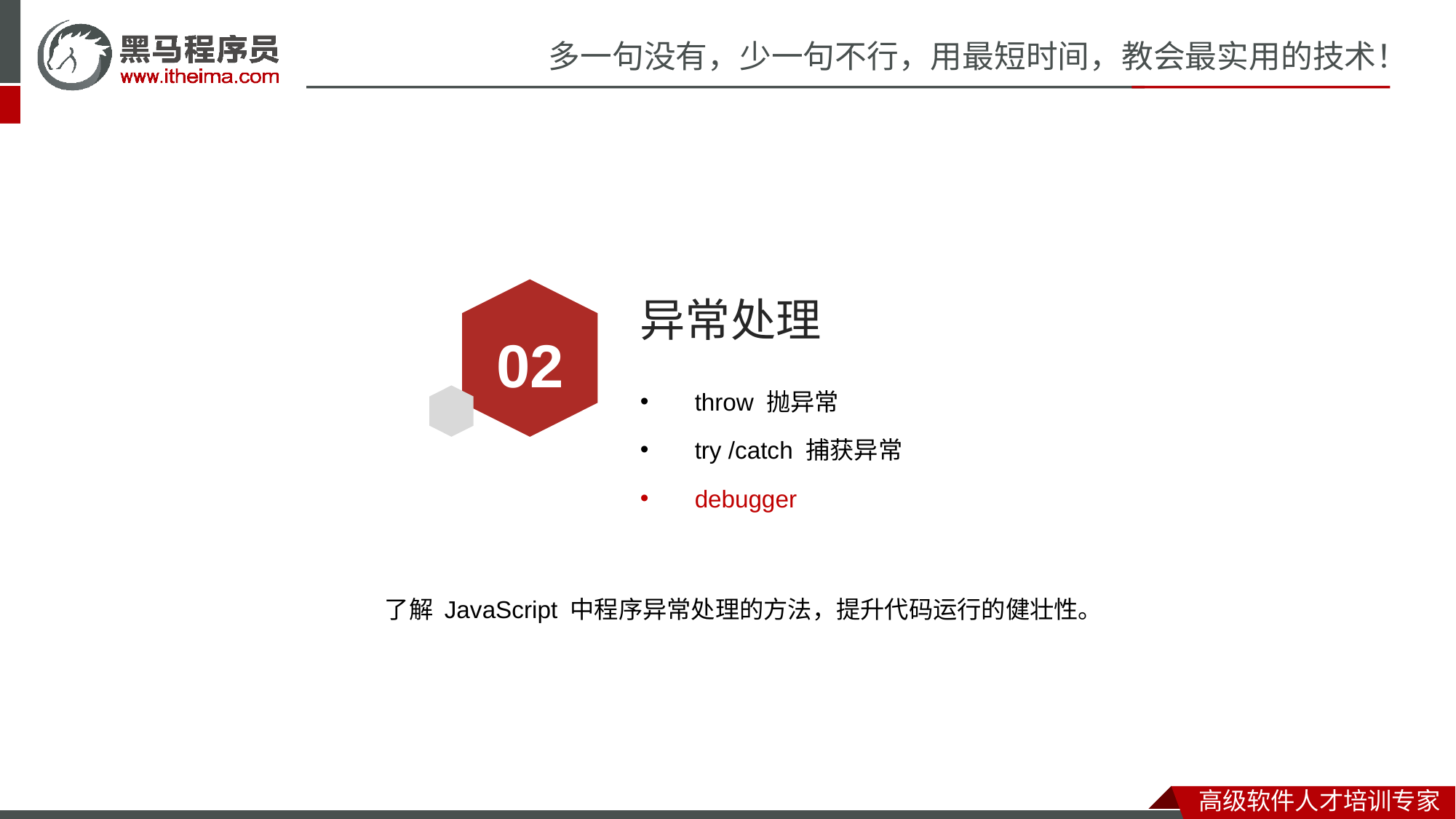

# 异常处理
02
throw 抛异常
try /catch 捕获异常
debugger
了解 JavaScript 中程序异常处理的方法，提升代码运行的健壮性。